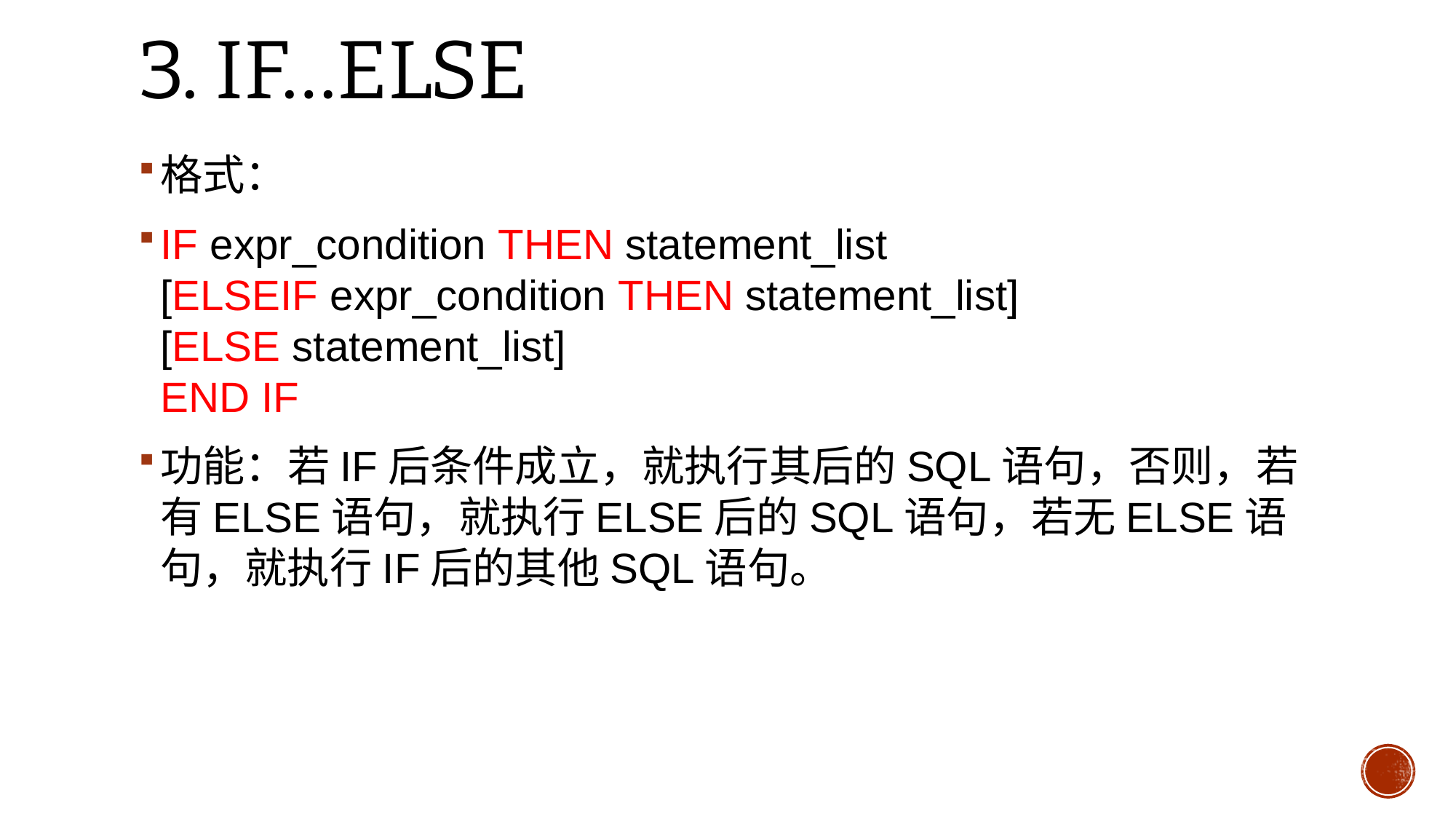

# 3. IF…ELSE
格式：
IF expr_condition THEN statement_list 
[ELSEIF expr_condition THEN statement_list] 
[ELSE statement_list] 
END IF
功能：若IF后条件成立，就执行其后的SQL语句，否则，若有ELSE语句，就执行ELSE后的SQL语句，若无ELSE语句，就执行IF后的其他SQL语句。

26